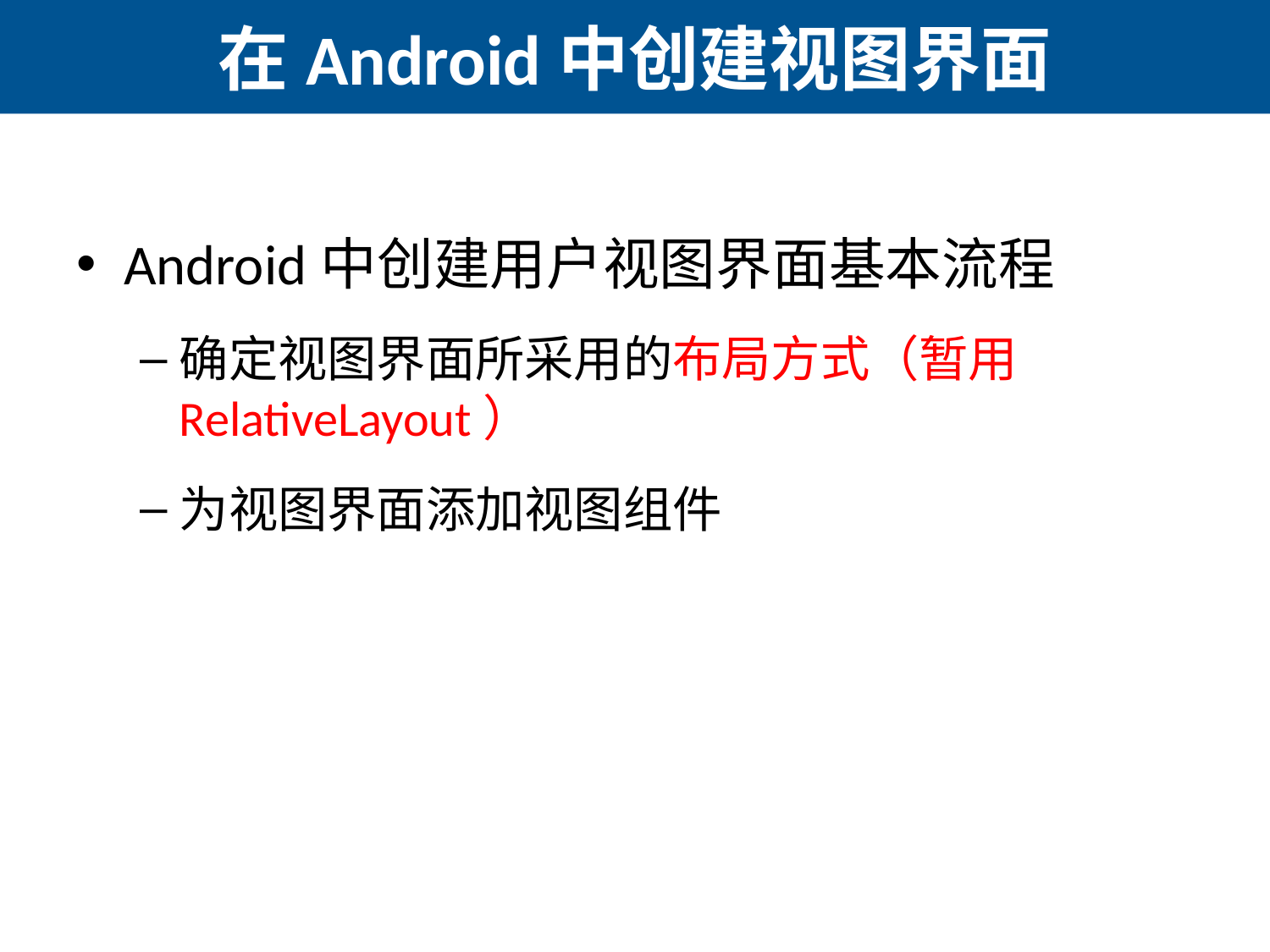

# 在Android中创建视图界面
Android中创建用户视图界面基本流程
确定视图界面所采用的布局方式（暂用RelativeLayout）
为视图界面添加视图组件